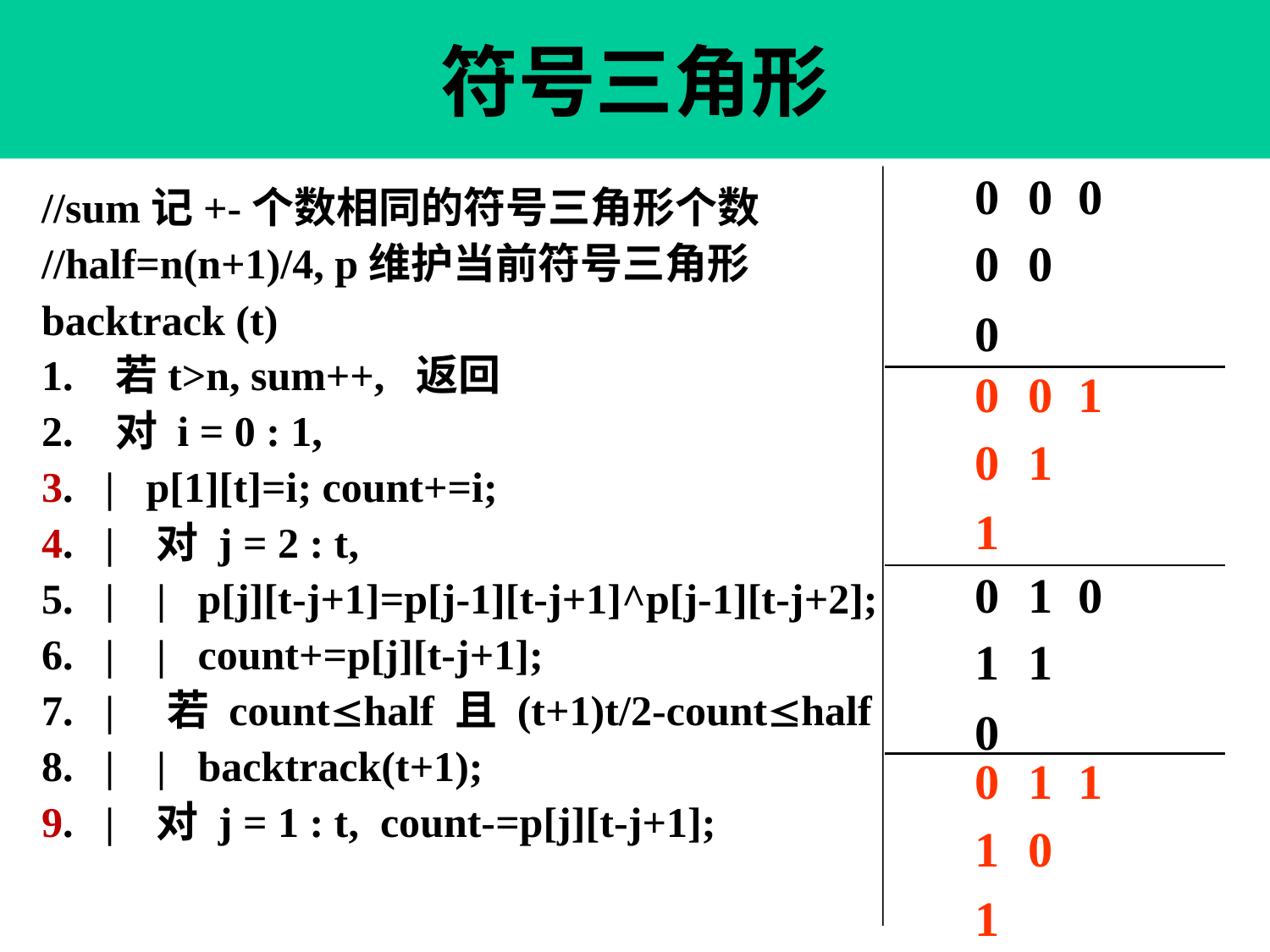

# 符号三角形
0
0
0

//sum记+-个数相同的符号三角形个数
//half=n(n+1)/4, p维护当前符号三角形
backtrack (t)
1.   若t>n, sum++,  返回
2.   对 i = 0 : 1,
3.   |   p[1][t]=i; count+=i;
4.   |   对 j = 2 : t,
5.   |    |   p[j][t-j+1]=p[j-1][t-j+1]^p[j-1][t-j+2];
6.   |    |   count+=p[j][t-j+1];
7.   |    若 count≤half 且 (t+1)t/2-count≤half
8.   |    |   backtrack(t+1);
9.   |   对 j = 1 : t,  count-=p[j][t-j+1];
0
0
0
0
0
1
0
1
1
0
1
0
1
1
0
0
1
1
1
0
1